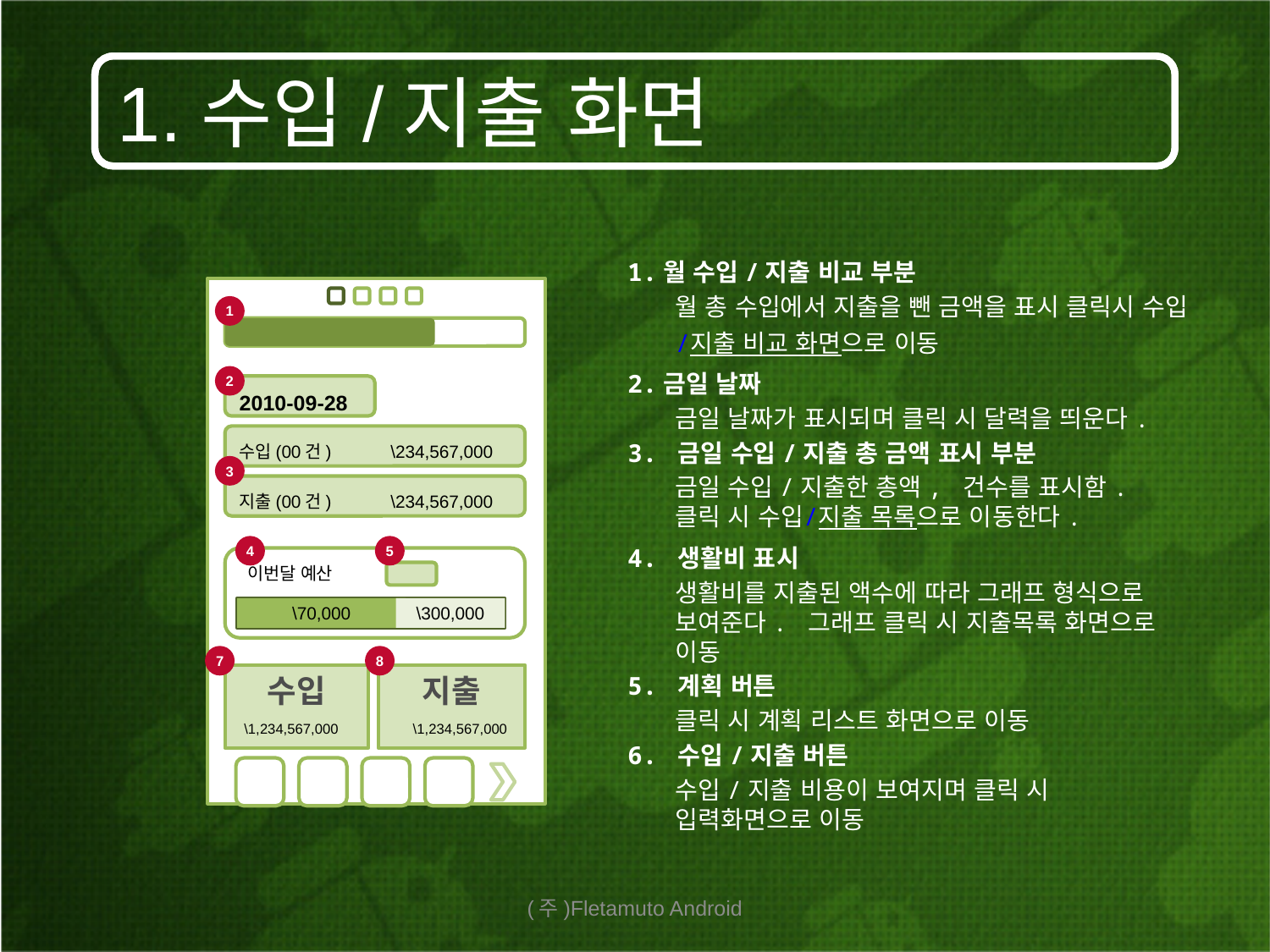

# 1.수입/지출 화면

1.월 수입/지출 비교 부분
	월 총 수입에서 지출을 뺀 금액을 표시 클릭시 수입/지출 비교 화면으로 이동
2.금일 날짜
	금일 날짜가 표시되며 클릭 시 달력을 띄운다.
3. 금일 수입/지출 총 금액 표시 부분
	금일 수입/지출한 총액, 건수를 표시함. 클릭 시 수입/지출 목록으로 이동한다.
4. 생활비 표시
	생활비를 지출된 액수에 따라 그래프 형식으로 보여준다. 그래프 클릭 시 지출목록 화면으로 이동
5. 계획 버튼
	클릭 시 계획 리스트 화면으로 이동
6. 수입/지출 버튼
	수입/지출 비용이 보여지며 클릭 시 입력화면으로 이동

1

2
2010-09-28
수입(00건)	     \234,567,000
3
지출(00건)	     \234,567,000
4
5

이번달 예산

\70,000
\300,000
7
8
수입
지출
\1,234,567,000
\1,234,567,000

(주)Fletamuto Android